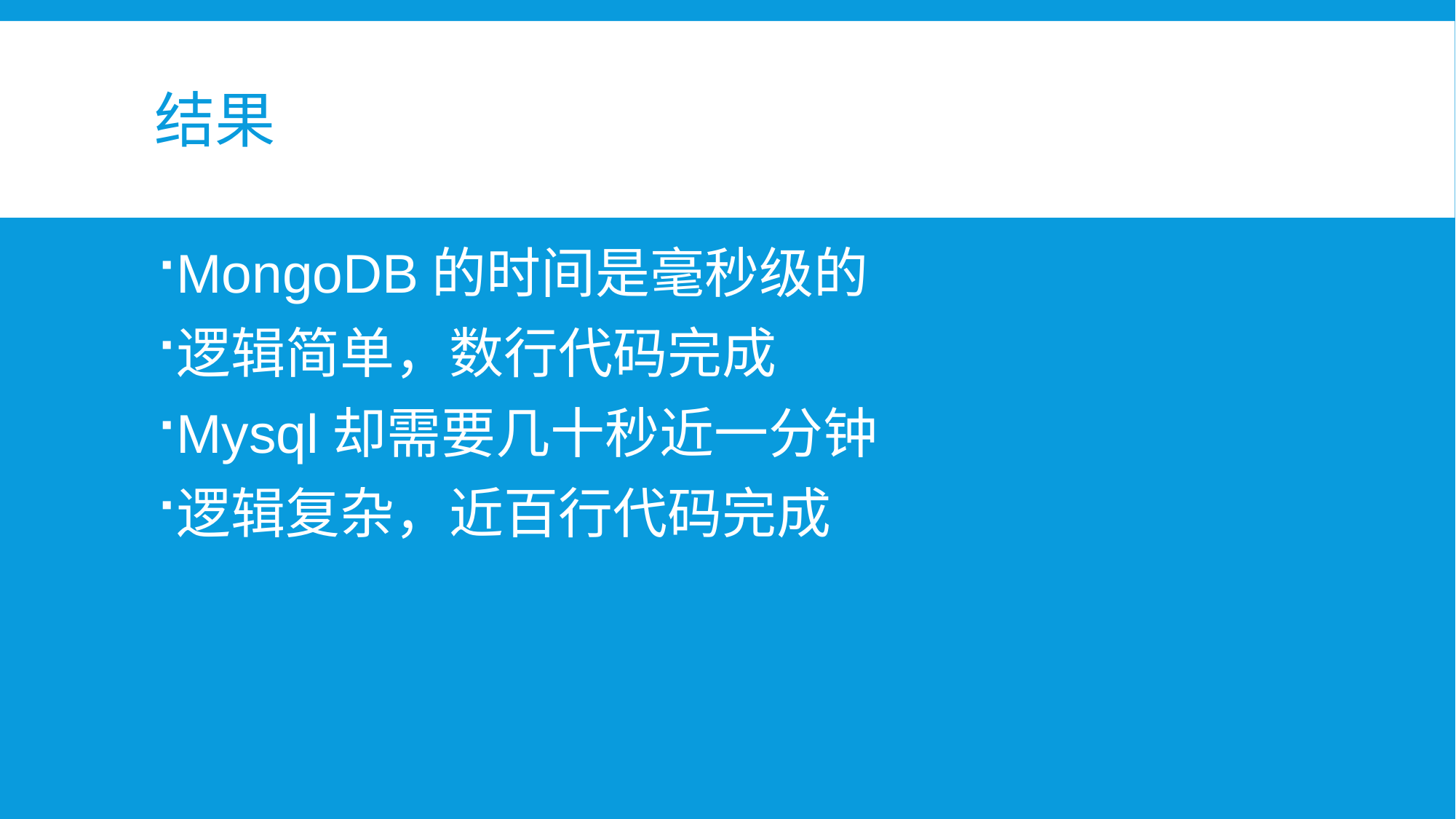

# 结果
MongoDB的时间是毫秒级的
逻辑简单，数行代码完成
Mysql却需要几十秒近一分钟
逻辑复杂，近百行代码完成